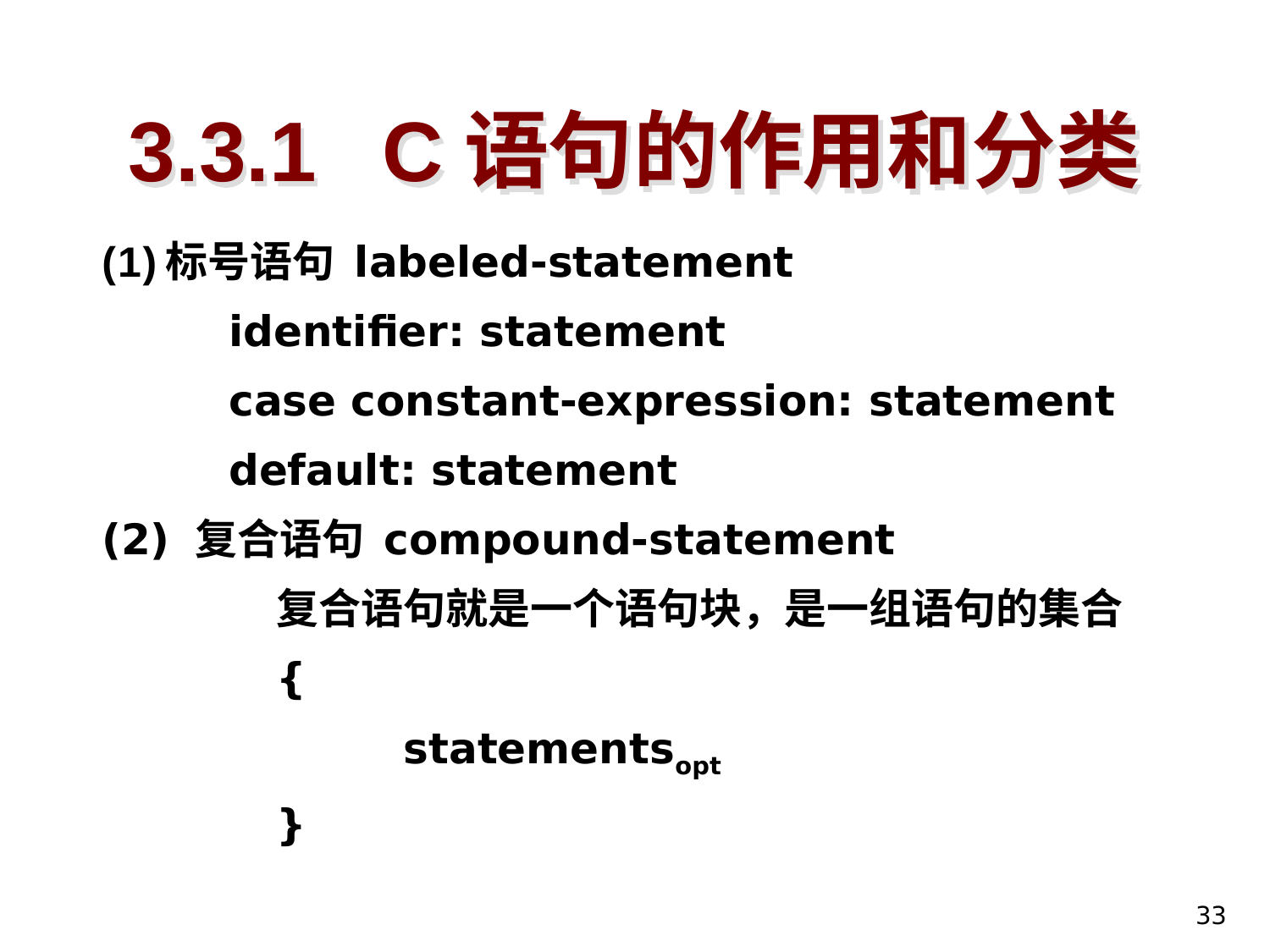

# 3.3.1 	C语句的作用和分类
标号语句 labeled-statement
	identifier: statement
	case constant-expression: statement
	default: statement
(2) 复合语句 compound-statement
		复合语句就是一个语句块，是一组语句的集合
		{
			statementsopt
		}
33